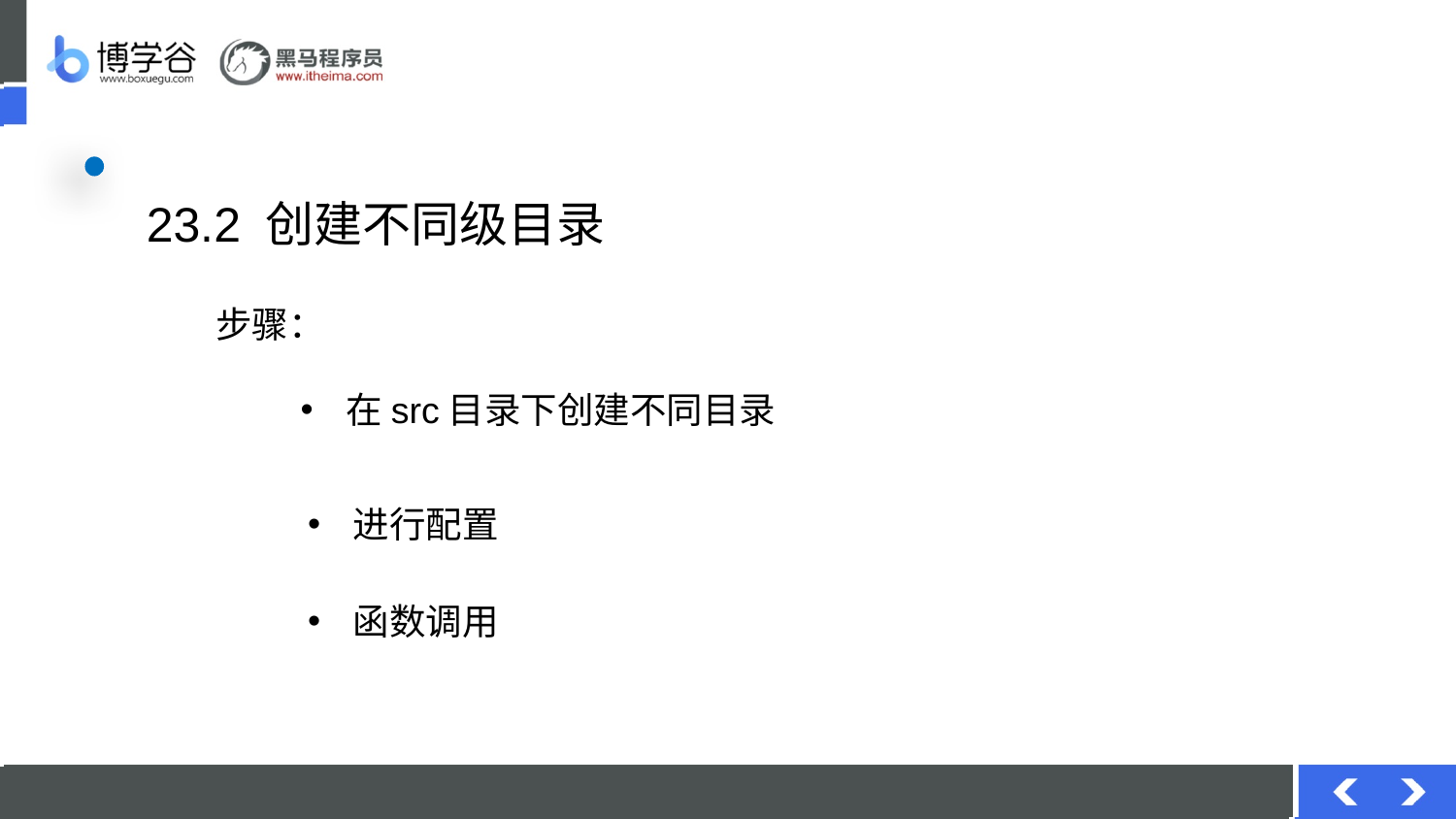

# 23.2 创建不同级目录
步骤：
在src目录下创建不同目录
进行配置
函数调用